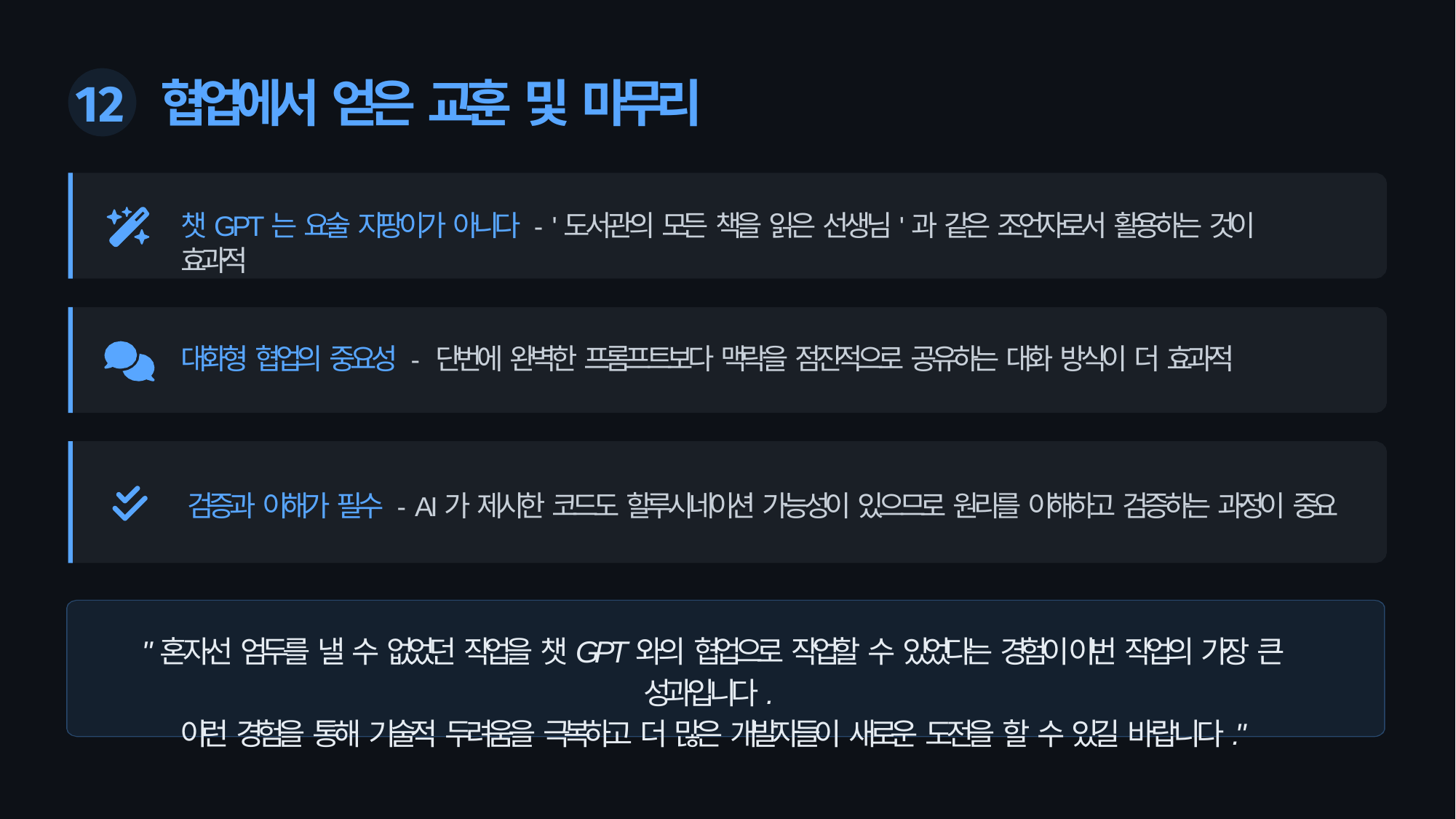

# 12	협업에서 얻은 교훈 및 마무리

챗GPT는 요술 지팡이가 아니다 - '도서관의 모든 책을 읽은 선생님'과 같은 조언자로서 활용하는 것이 효과적

대화형 협업의 중요성 - 단번에 완벽한 프롬프트보다 맥락을 점진적으로 공유하는 대화 방식이 더 효과적

검증과 이해가 필수 - AI가 제시한 코드도 할루시네이션 가능성이 있으므로 원리를 이해하고 검증하는 과정이 중 요

"혼자선 엄두를 낼 수 없었던 작업을 챗GPT와의 협업으로 작업할 수 있었다는 경험이 이번 작업의 가장 큰 성과입니다.
이런 경험을 통해 기술적 두려움을 극복하고 더 많은 개발자들이 새로운 도전을 할 수 있길 바랍니다."